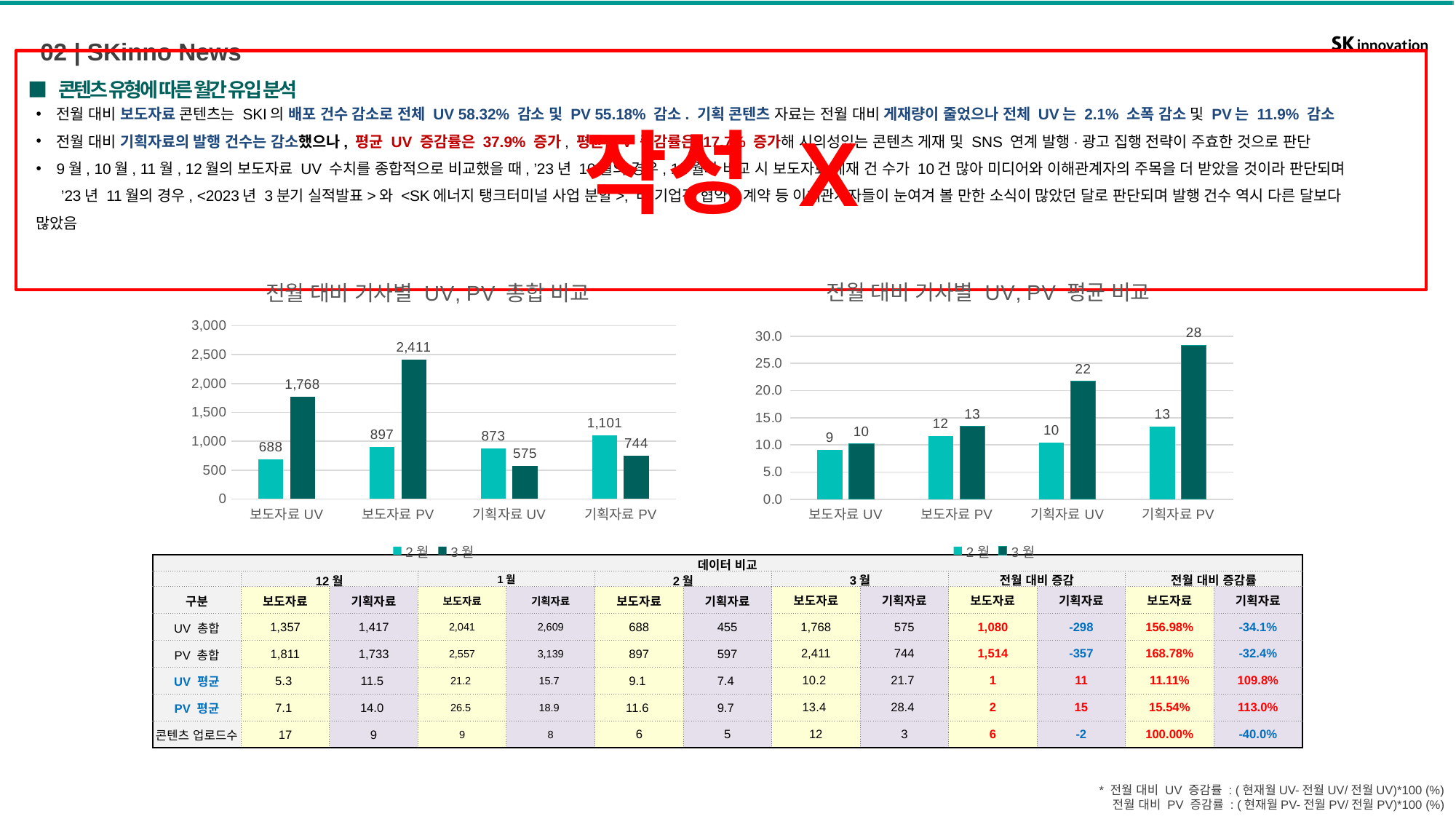

02 | SKinno News
작성 X
■ 콘텐츠 유형에 따른 월간 유입 분석
전월 대비 보도자료 콘텐츠는 SKI의 배포 건수 감소로 전체 UV 58.32% 감소 및 PV 55.18% 감소. 기획 콘텐츠 자료는 전월 대비 게재량이 줄었으나 전체 UV는 2.1% 소폭 감소 및 PV는 11.9% 감소
전월 대비 기획자료의 발행 건수는 감소했으나, 평균 UV 증감률은 37.9% 증가, 평균 PV 증감률은 17.7% 증가해 시의성있는 콘텐츠 게재 및 SNS 연계 발행·광고 집행 전략이 주효한 것으로 판단
9월, 10월, 11월, 12월의 보도자료 UV 수치를 종합적으로 비교했을 때, ’23년 10월의 경우, 12월과 비교 시 보도자료 게재 건 수가 10건 많아 미디어와 이해관계자의 주목을 더 받았을 것이라 판단되며
      ’23년 11월의 경우, <2023년 3분기 실적발표>와 <SK에너지 탱크터미널 사업 분할>, 타 기업간 협약, 계약 등 이해관계자들이 눈여겨 볼 만한 소식이 많았던 달로 판단되며 발행 건수 역시 다른 달보다 많았음

### Chart: 전월 대비 기사별 UV, PV 총합 비교

| Category | 2월 | 3월 |
|---|---|---|
| 보도자료UV | 688.0 | 1768.0 |
| 보도자료PV | 897.0 | 2411.0 |
| 기획자료UV | 873.0 | 575.0 |
| 기획자료PV | 1101.0 | 744.0 |

### Chart: 전월 대비 기사별 UV, PV 평균 비교

| Category | 2월 | 3월 |
|---|---|---|
| 보도자료UV | 9.136973180076629 | 10.151837227268262 |
| 보도자료PV | 11.59351851851852 | 13.394825874423574 |
| 기획자료UV | 10.35588336783989 | 21.723809523809525 |
| 기획자료PV | 13.324430641821948 | 28.376068376068375 |
| 데이터 비교 |  |  |  |  |  |  |  |  |  |  |  |  |
| --- | --- | --- | --- | --- | --- | --- | --- | --- | --- | --- | --- | --- |
|  | 12월 |  | 1월 |  | 2월 |  | 3월 |  | 전월 대비 증감 |  | 전월 대비 증감률 |  |
| 구분 | 보도자료 | 기획자료 | 보도자료 | 기획자료 | 보도자료 | 기획자료 | 보도자료 | 기획자료 | 보도자료 | 기획자료 | 보도자료 | 기획자료 |
| UV 총합 | 1,357 | 1,417 | 2,041 | 2,609 | 688 | 455 | 1,768 | 575 | 1,080 | -298 | 156.98% | -34.1% |
| PV 총합 | 1,811 | 1,733 | 2,557 | 3,139 | 897 | 597 | 2,411 | 744 | 1,514 | -357 | 168.78% | -32.4% |
| UV 평균 | 5.3 | 11.5 | 21.2 | 15.7 | 9.1 | 7.4 | 10.2 | 21.7 | 1 | 11 | 11.11% | 109.8% |
| PV 평균 | 7.1 | 14.0 | 26.5 | 18.9 | 11.6 | 9.7 | 13.4 | 28.4 | 2 | 15 | 15.54% | 113.0% |
| 콘텐츠 업로드수 | 17 | 9 | 9 | 8 | 6 | 5 | 12 | 3 | 6 | -2 | 100.00% | -40.0% |
* 전월 대비 UV 증감률 : (현재월UV-전월UV/전월UV)*100 (%)
전월 대비 PV 증감률 : (현재월PV-전월PV/전월PV)*100 (%)